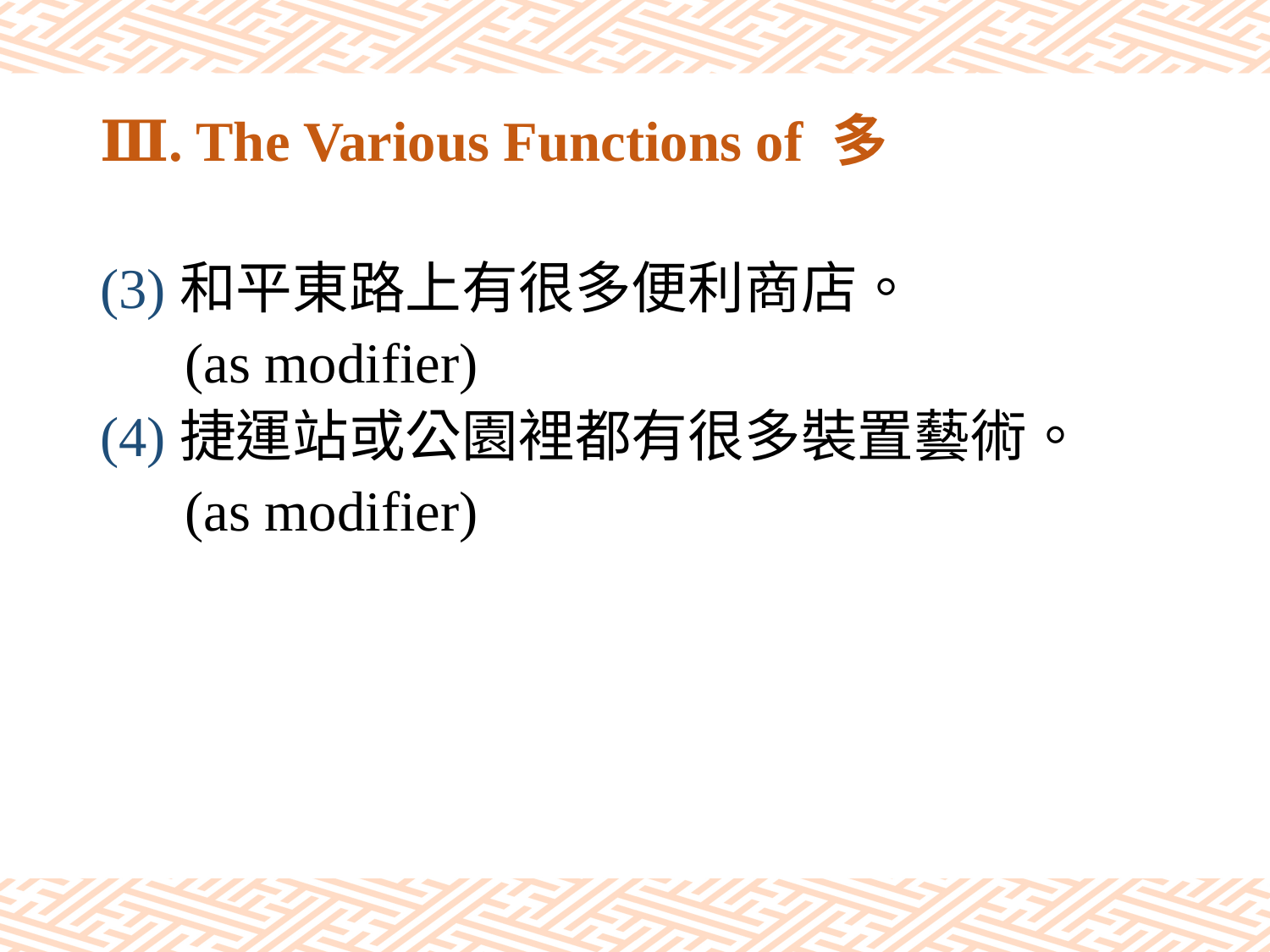

# Ⅲ. The Various Functions of 多
(3)和平東路上有很多便利商店。
      (as modifier)
(4)捷運站或公園裡都有很多裝置藝術。
      (as modifier)